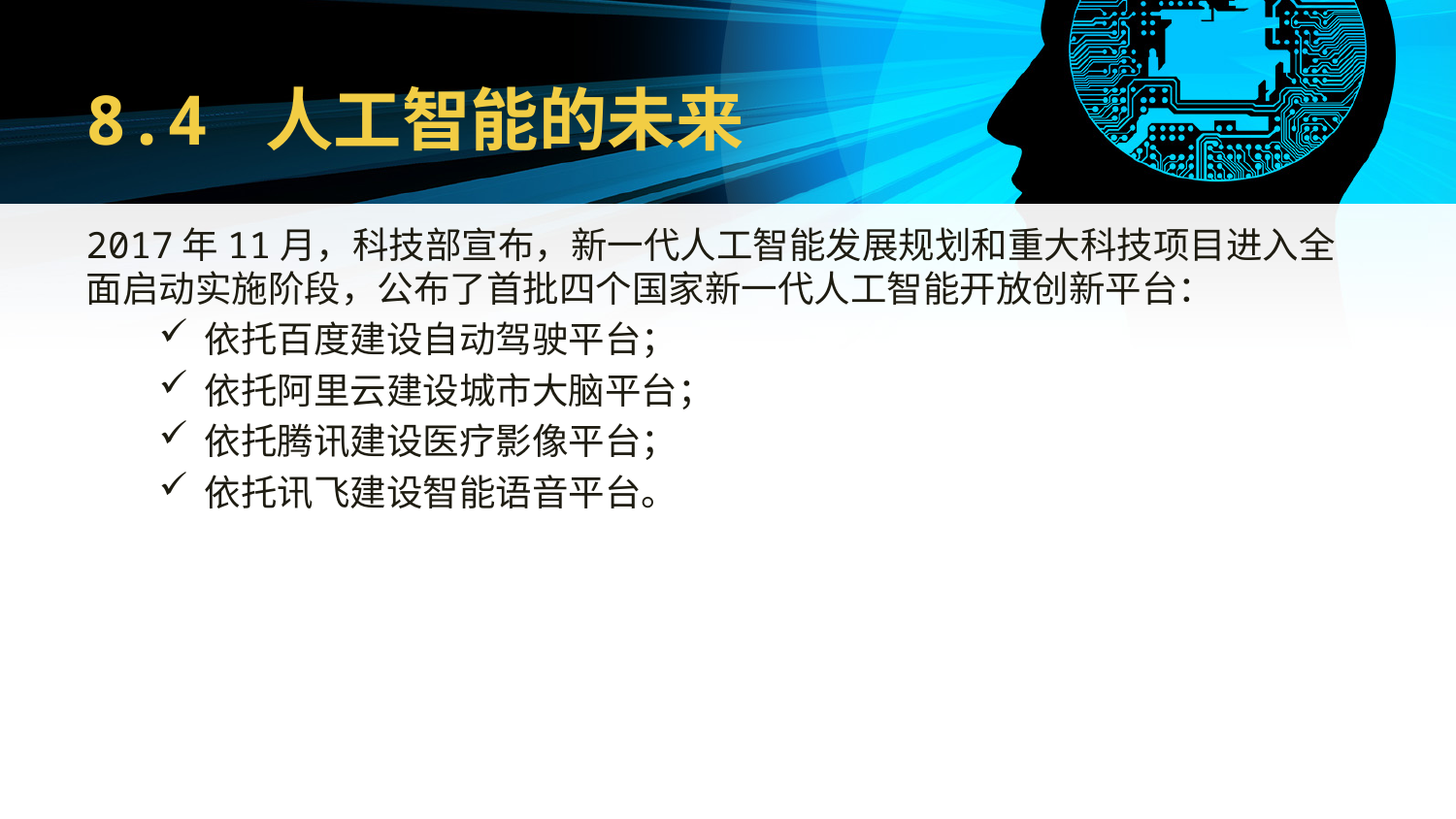

# 8.4 人工智能的未来
2017年11月，科技部宣布，新一代人工智能发展规划和重大科技项目进入全面启动实施阶段，公布了首批四个国家新一代人工智能开放创新平台：
依托百度建设自动驾驶平台；
依托阿里云建设城市大脑平台；
依托腾讯建设医疗影像平台；
依托讯飞建设智能语音平台。